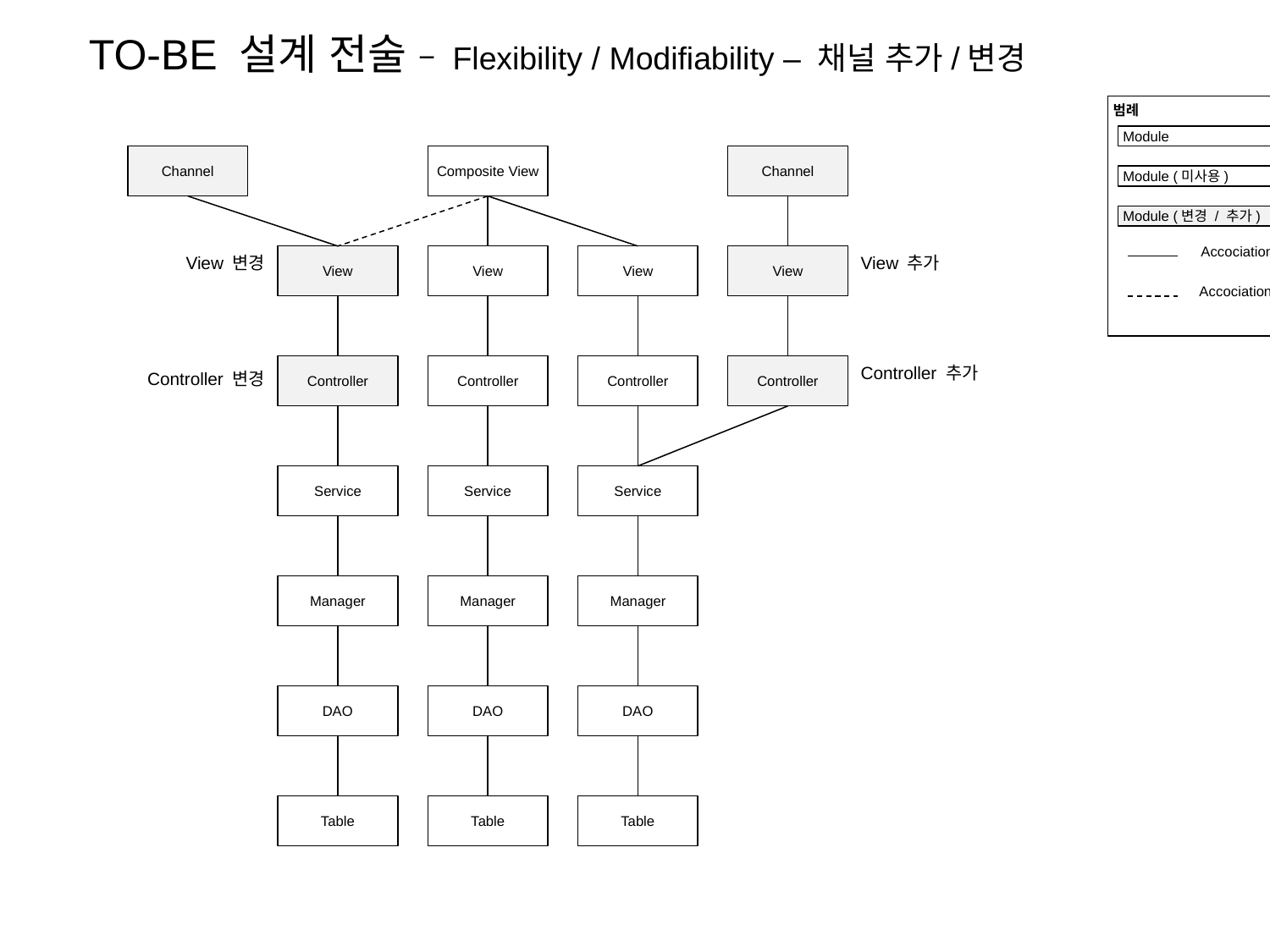

TO-BE 설계 전술 – Flexibility / Modifiability – 채널 추가/변경
범례
Module
Module (미사용)
Module (변경 / 추가)
Accociation
Accociation (미사용)
Channel
Composite View
Channel
View 변경
View
View
View
View
View 추가
Controller
Controller
Controller
Controller
Controller 추가
Controller 변경
Service
Service
Service
Manager
Manager
Manager
DAO
DAO
DAO
Table
Table
Table